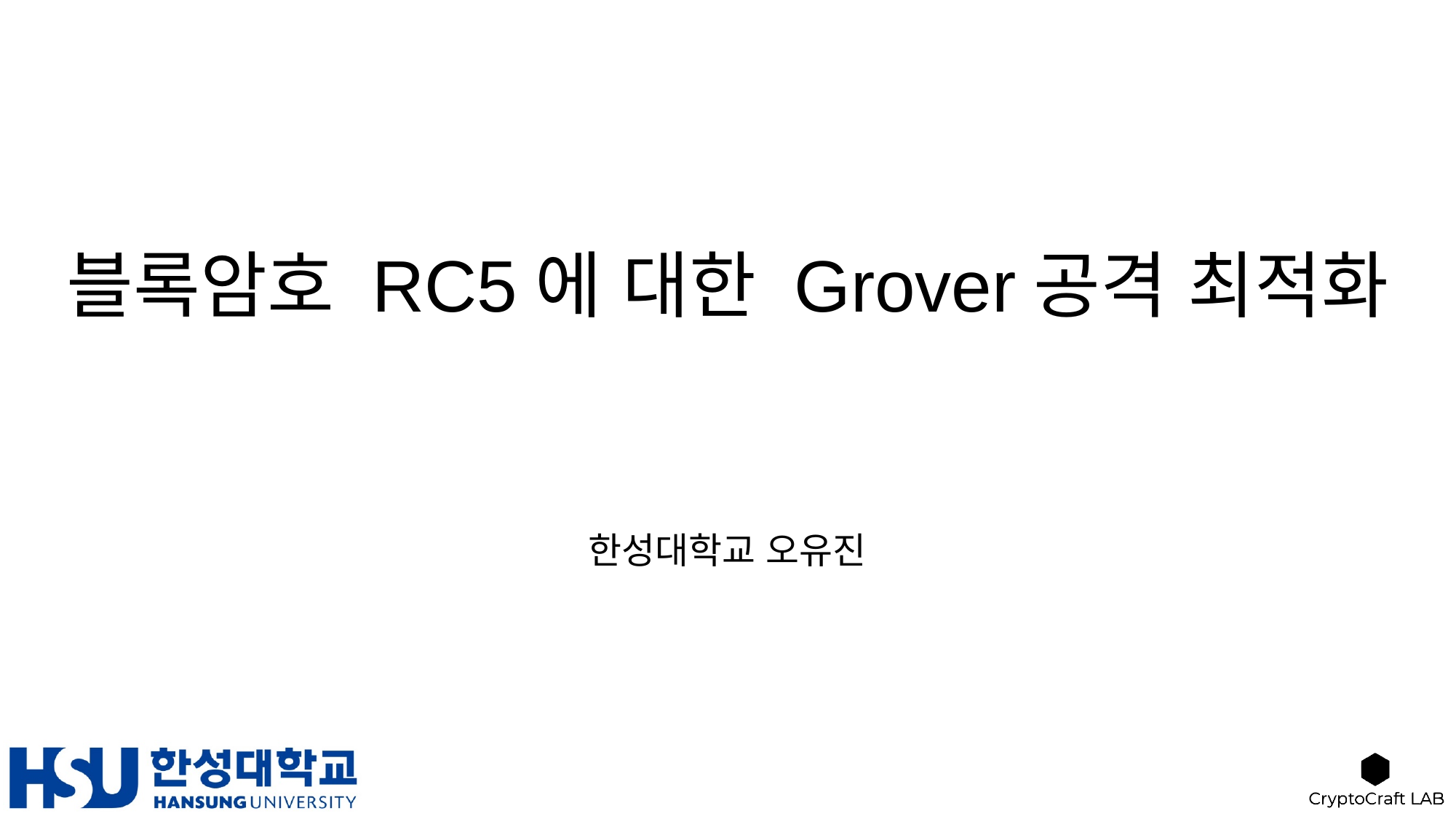

# 블록암호 RC5에 대한 Grover공격 최적화
한성대학교 오유진